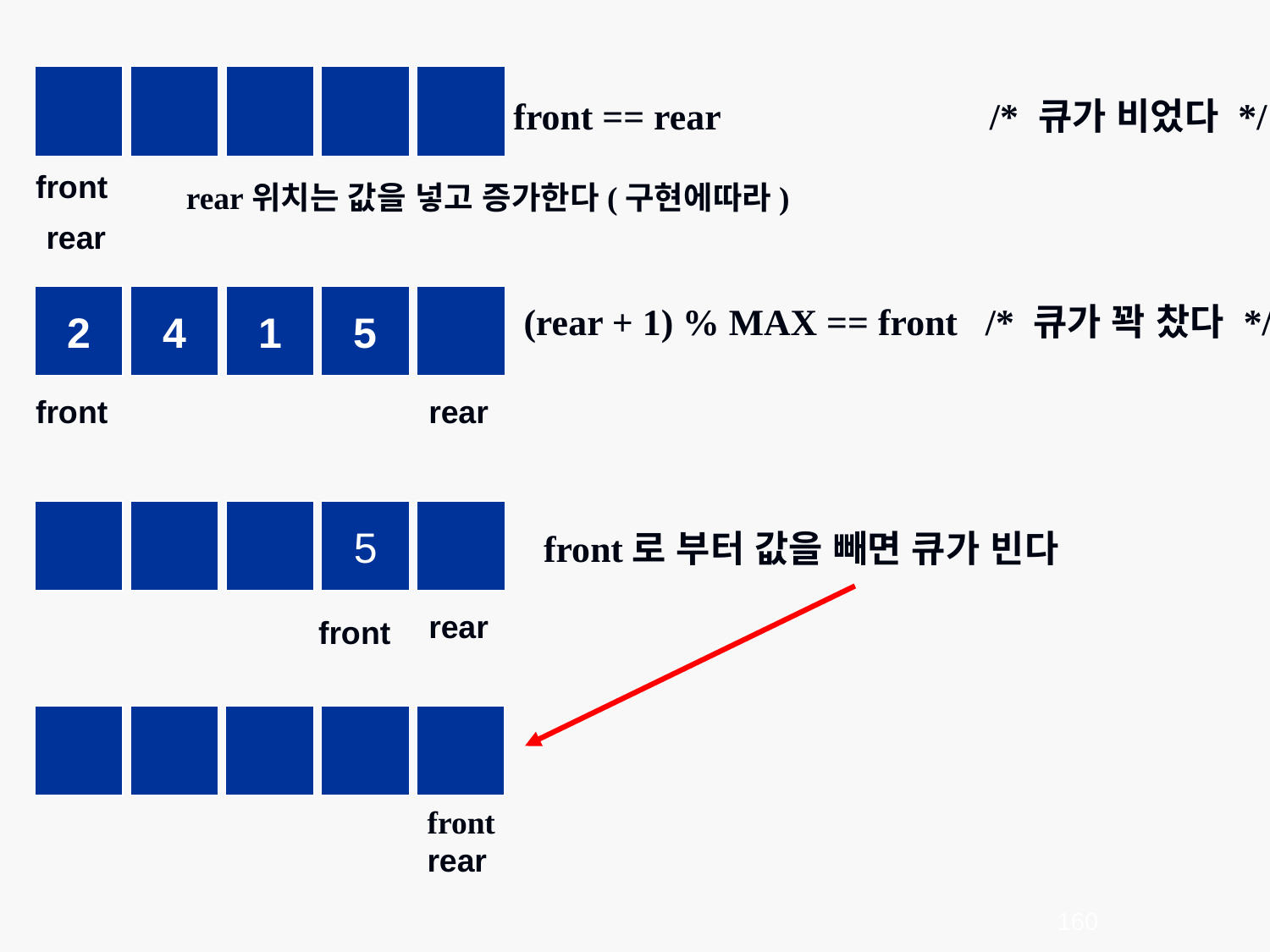

front == rear                             /* 큐가 비었다 */
front
rear위치는 값을 넣고 증가한다(구현에따라)
rear
2
4
1
5

(rear + 1) % MAX == front   /* 큐가 꽉 찼다 */
front
rear

5

front로 부터 값을 빼면 큐가 빈다

rear
front

front
rear
160